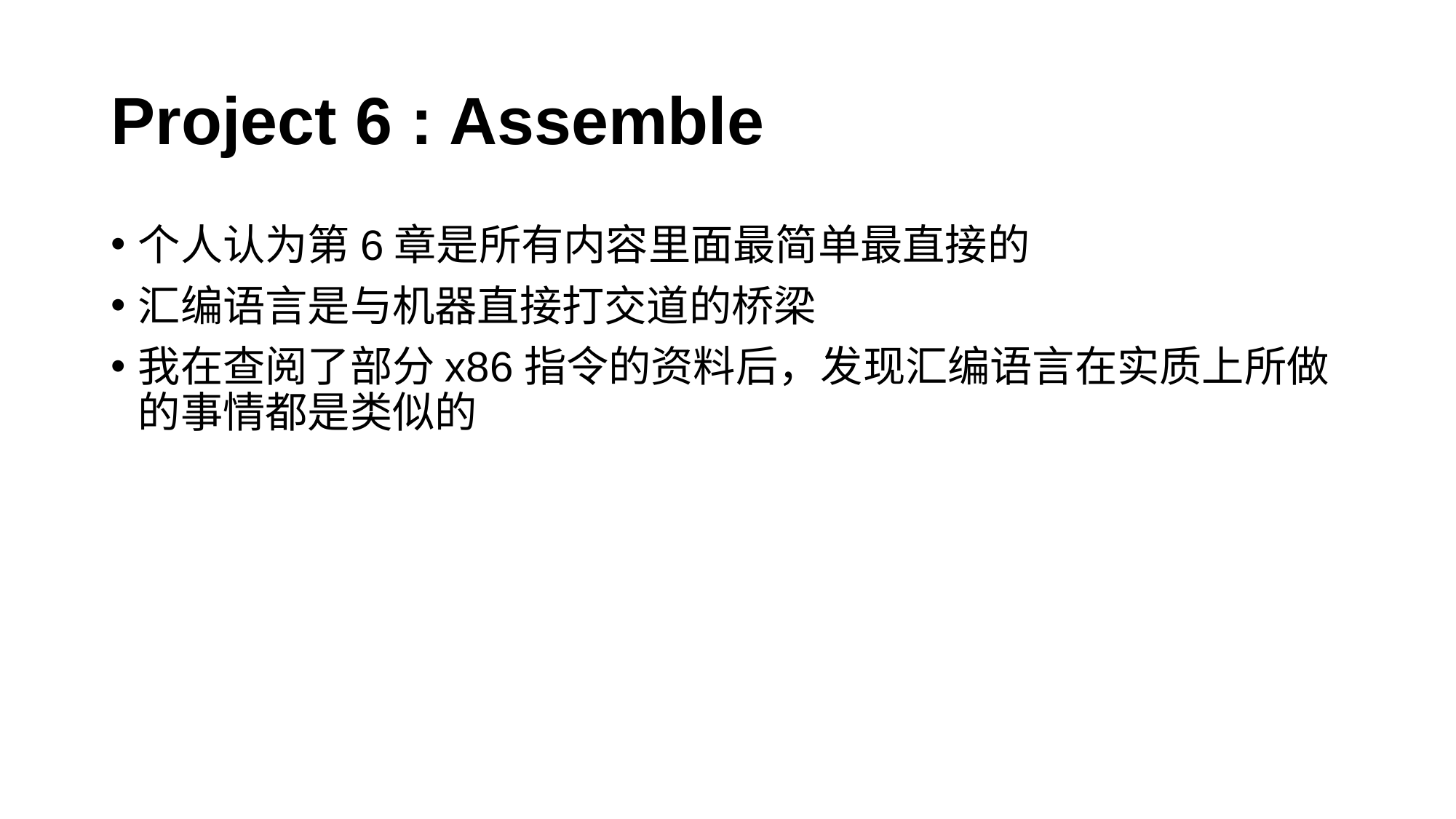

# Project 6 : Assemble
个人认为第6章是所有内容里面最简单最直接的
汇编语言是与机器直接打交道的桥梁
我在查阅了部分x86指令的资料后，发现汇编语言在实质上所做的事情都是类似的